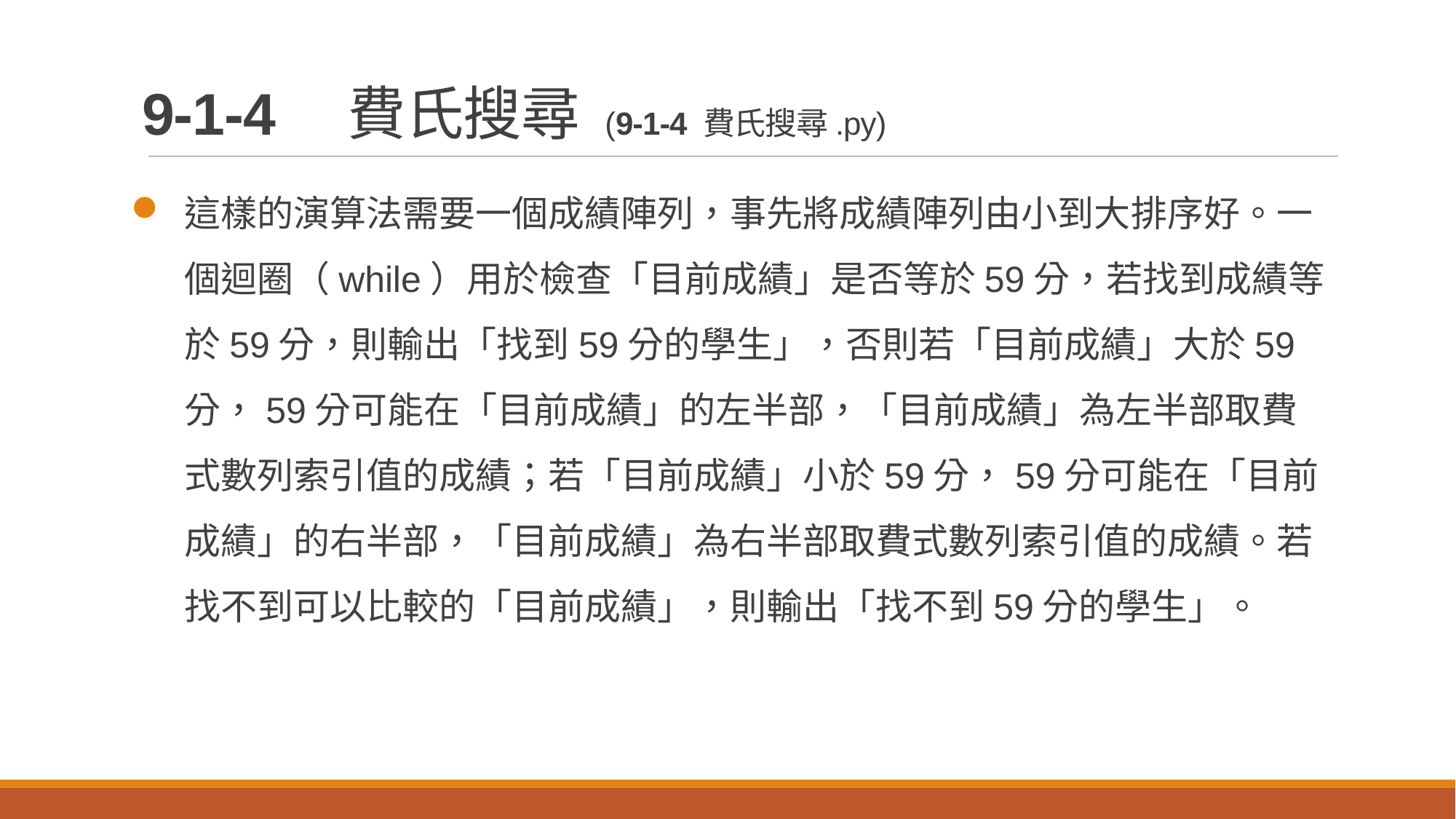

# 9-1-4　費氏搜尋 (9-1-4 費氏搜尋.py)
這樣的演算法需要一個成績陣列，事先將成績陣列由小到大排序好。一個迴圈（while）用於檢查「目前成績」是否等於59分，若找到成績等於59分，則輸出「找到59分的學生」，否則若「目前成績」大於59分，59分可能在「目前成績」的左半部，「目前成績」為左半部取費式數列索引值的成績；若「目前成績」小於59分，59分可能在「目前成績」的右半部，「目前成績」為右半部取費式數列索引值的成績。若找不到可以比較的「目前成績」，則輸出「找不到59分的學生」。